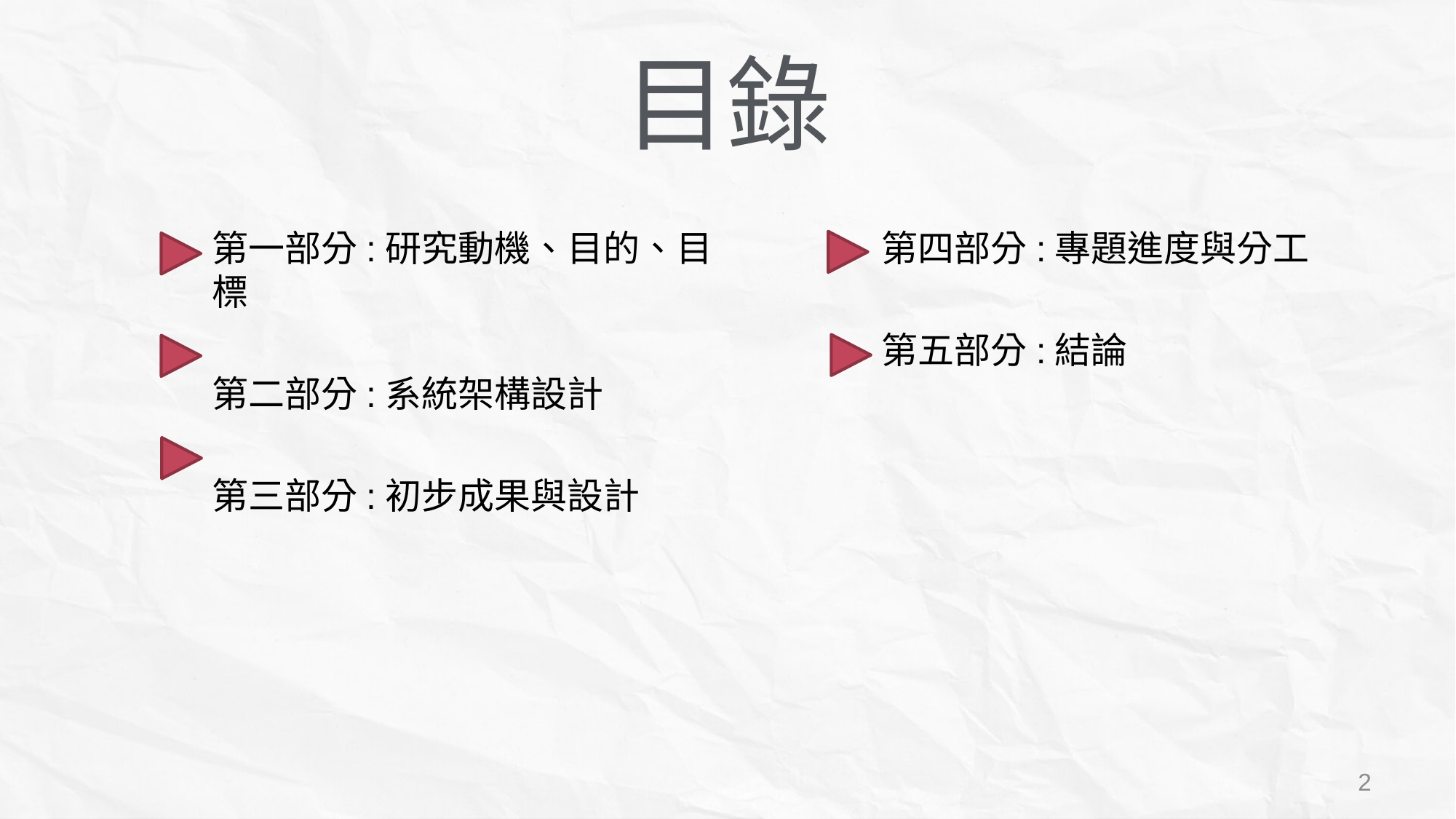

# 目錄
第一部分:研究動機、目的、目標

第二部分:系統架構設計

第三部分:初步成果與設計

第四部分:專題進度與分工

第五部分:結論

2